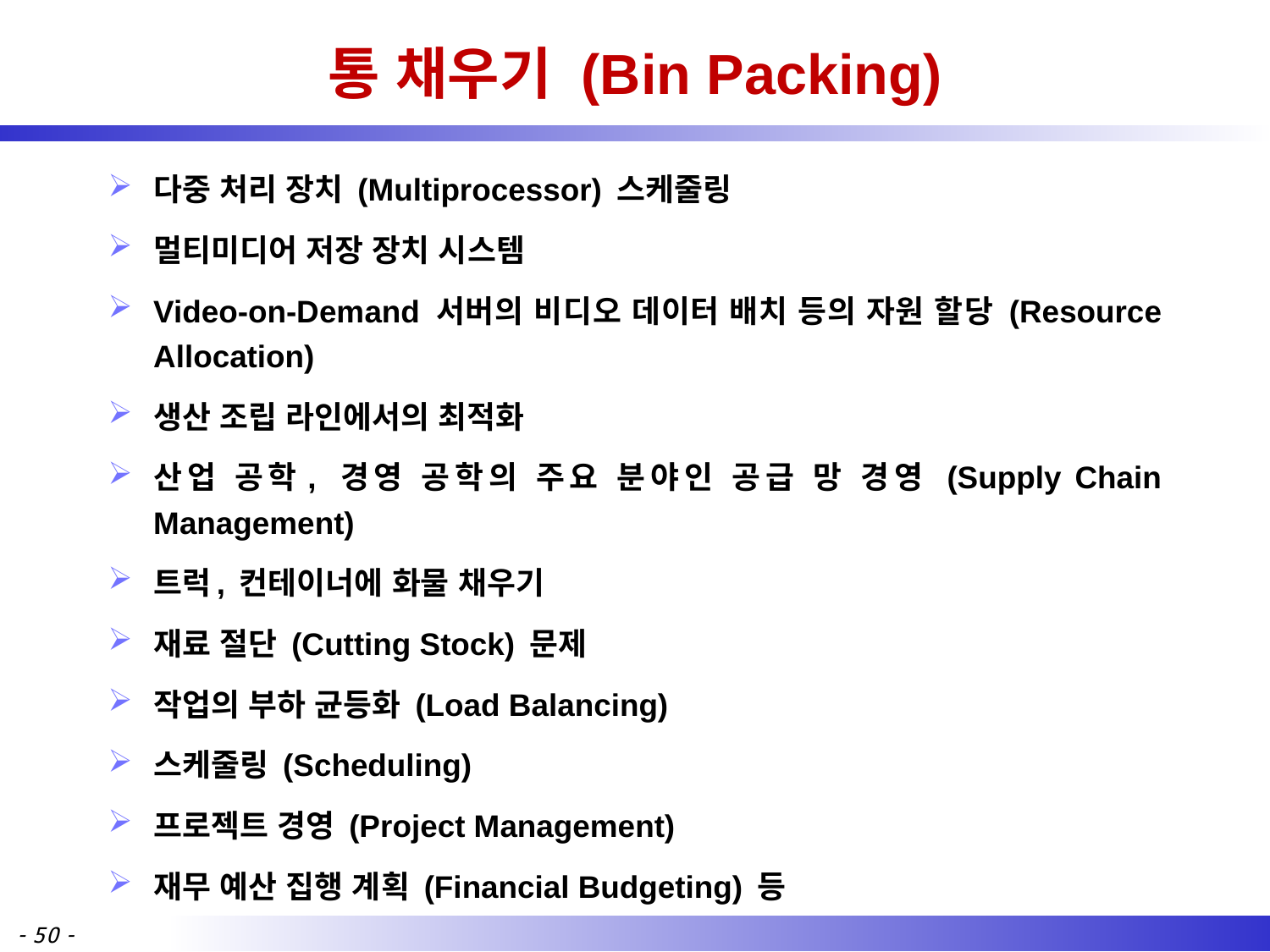

# 통 채우기 (Bin Packing)
다중 처리 장치 (Multiprocessor) 스케줄링
멀티미디어 저장 장치 시스템
Video-on-Demand 서버의 비디오 데이터 배치 등의 자원 할당 (Resource Allocation)
생산 조립 라인에서의 최적화
산업 공학, 경영 공학의 주요 분야인 공급 망 경영 (Supply Chain Management)
트럭, 컨테이너에 화물 채우기
재료 절단 (Cutting Stock) 문제
작업의 부하 균등화 (Load Balancing)
스케줄링 (Scheduling)
프로젝트 경영 (Project Management)
재무 예산 집행 계획 (Financial Budgeting) 등
- 50 -